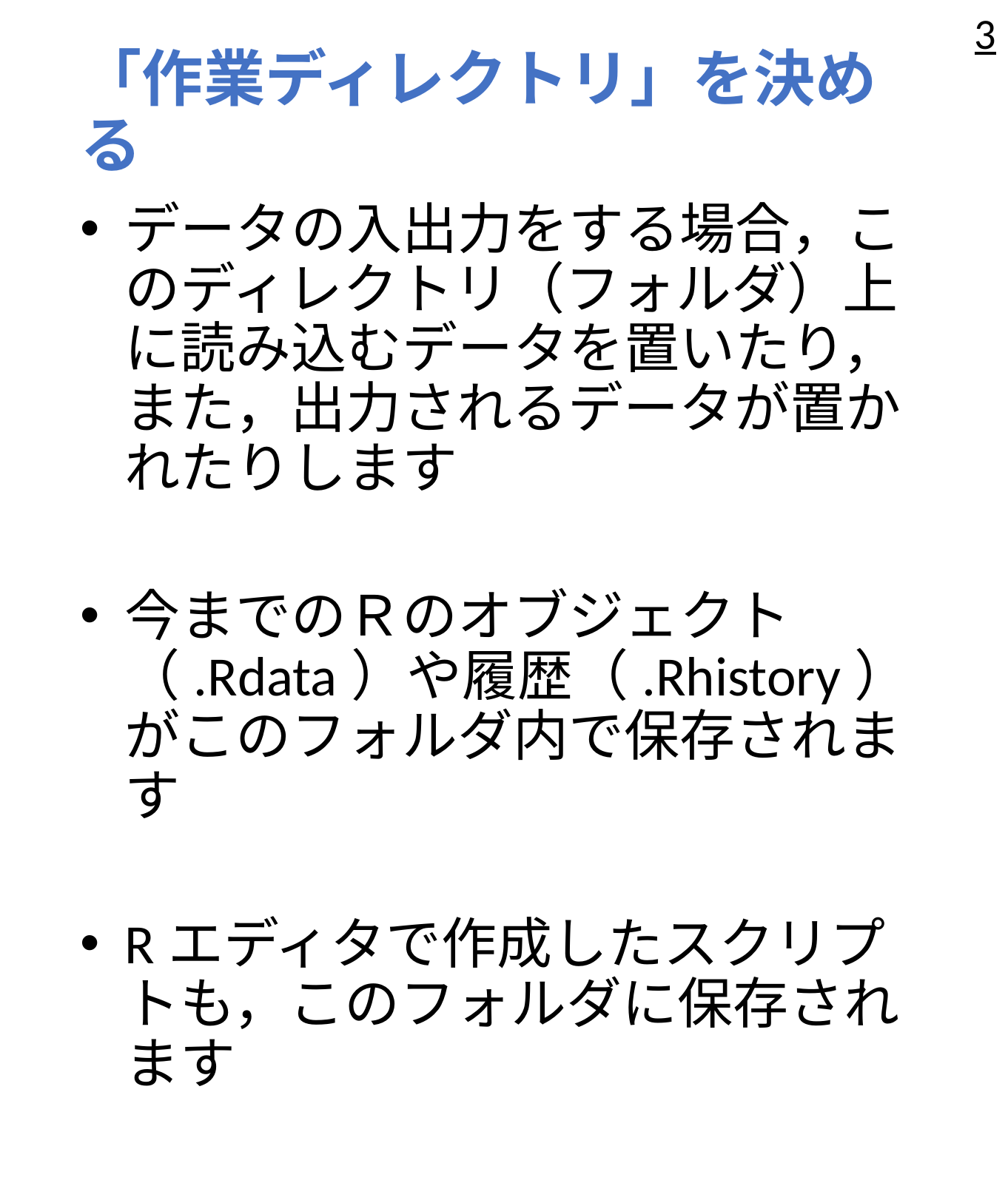

3
# 「作業ディレクトリ」を決める
データの入出力をする場合，このディレクトリ（フォルダ）上に読み込むデータを置いたり，また，出力されるデータが置かれたりします

今までのＲのオブジェクト（.Rdata）や履歴（.Rhistory）がこのフォルダ内で保存されます

Rエディタで作成したスクリプトも，このフォルダに保存されます